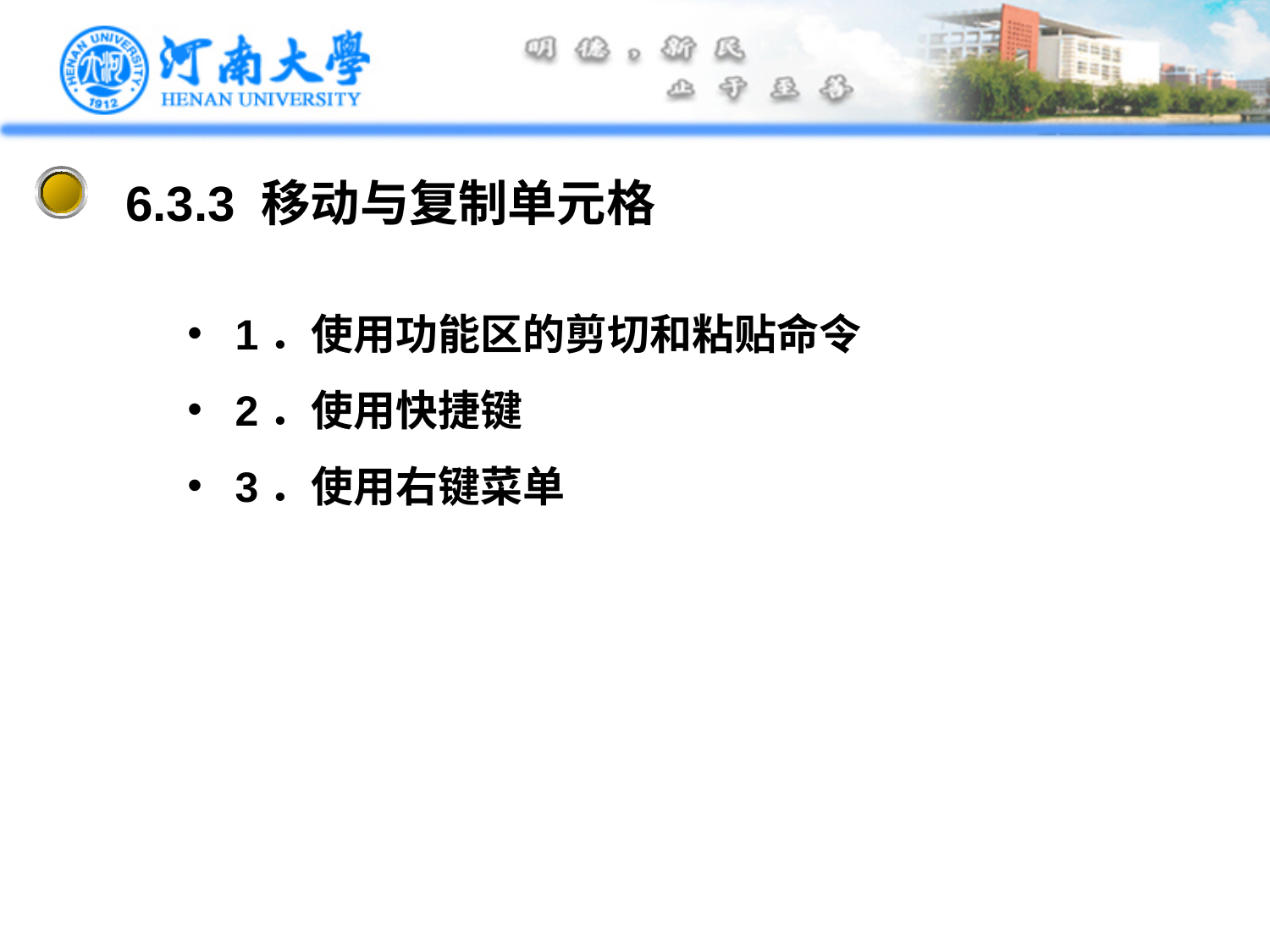

6.3.3 移动与复制单元格

1．使用功能区的剪切和粘贴命令
2．使用快捷键
3．使用右键菜单